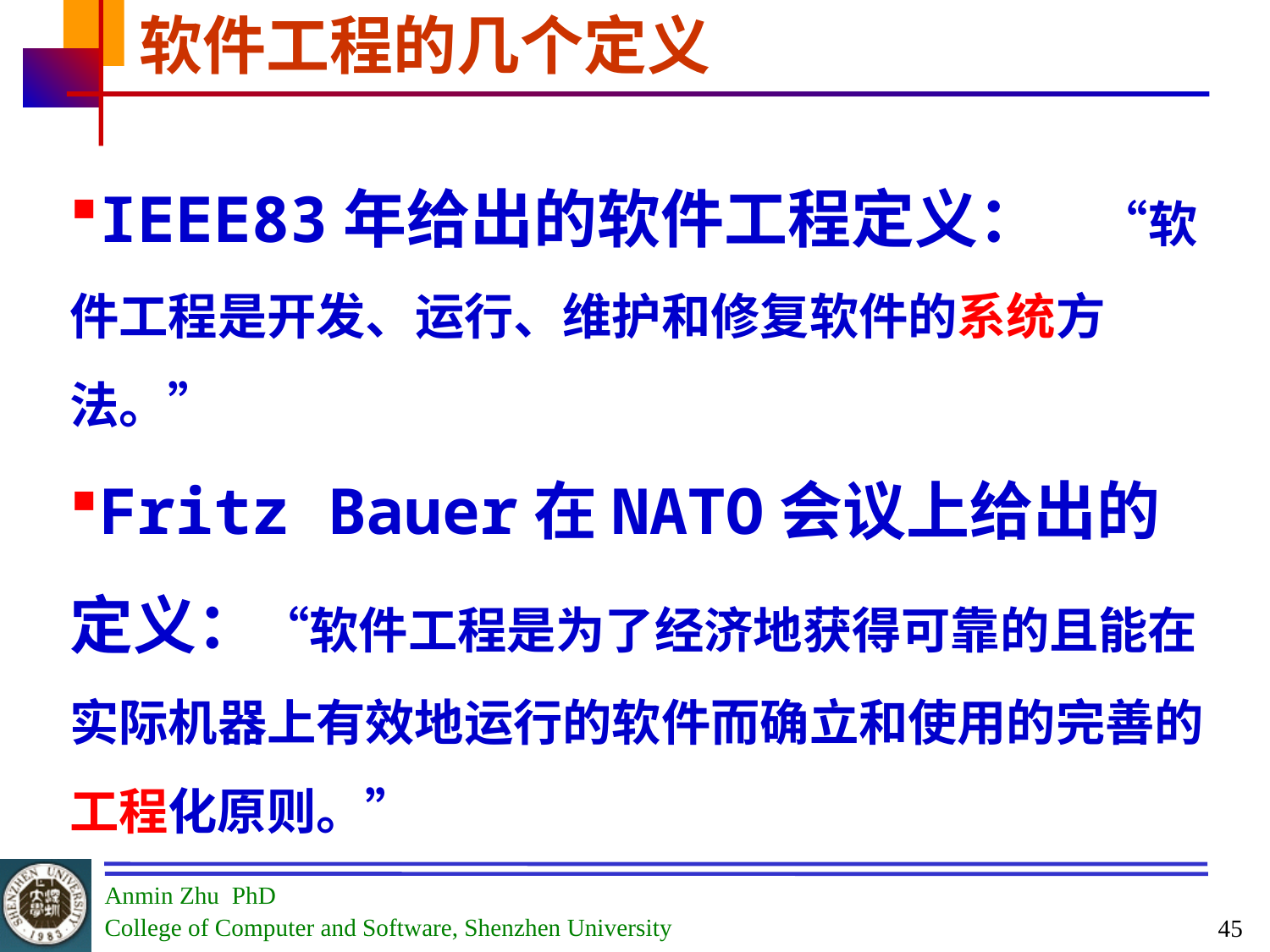

# 软件工程的几个定义
IEEE83年给出的软件工程定义：    “软件工程是开发、运行、维护和修复软件的系统方法。”
Fritz Bauer在NATO会议上给出的定义：“软件工程是为了经济地获得可靠的且能在实际机器上有效地运行的软件而确立和使用的完善的工程化原则。”